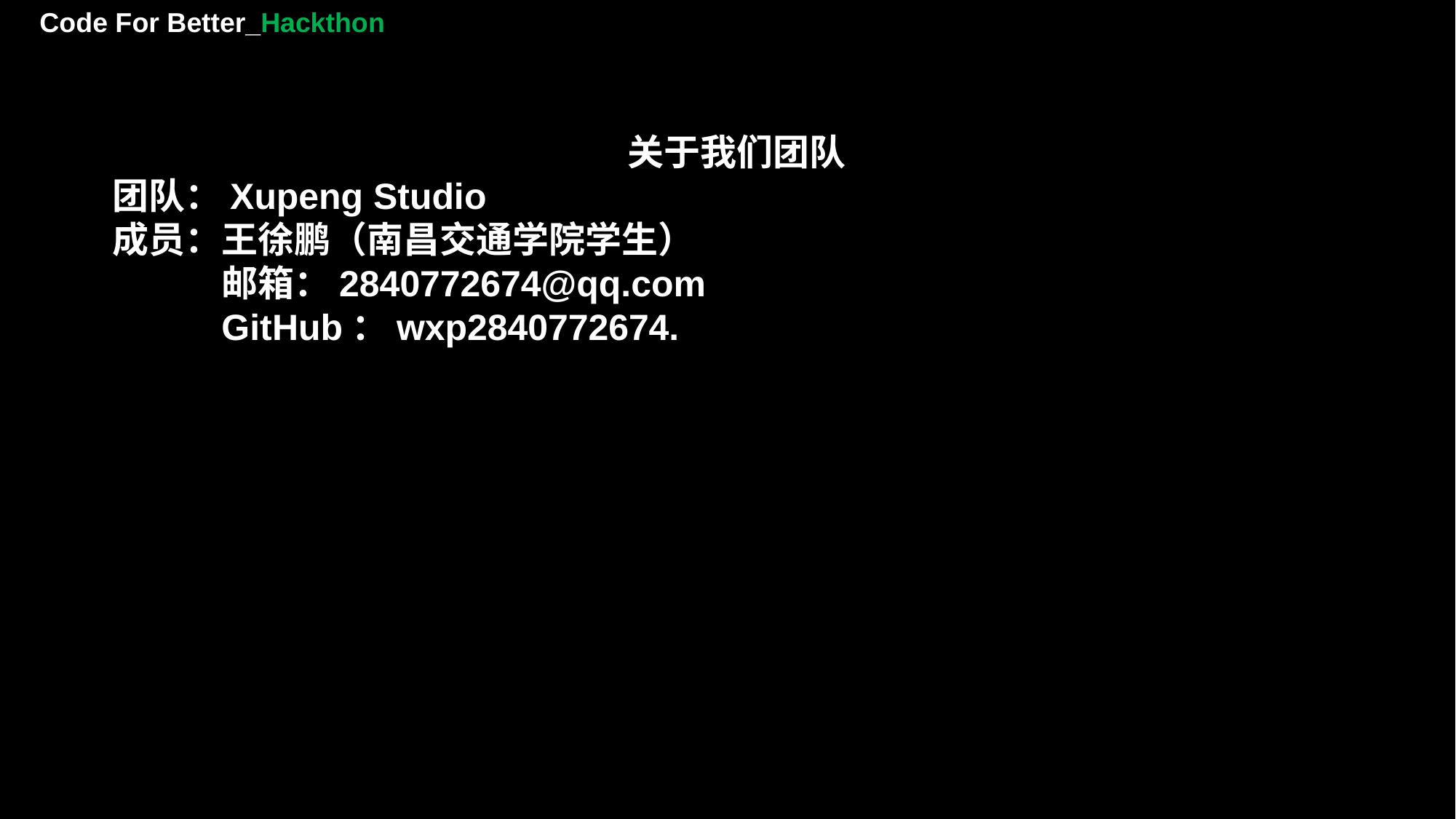

Code For Better_Hackthon
关于我们团队
团队：Xupeng Studio
成员：王徐鹏（南昌交通学院学生）
	邮箱：2840772674@qq.com
	GitHub：wxp2840772674.